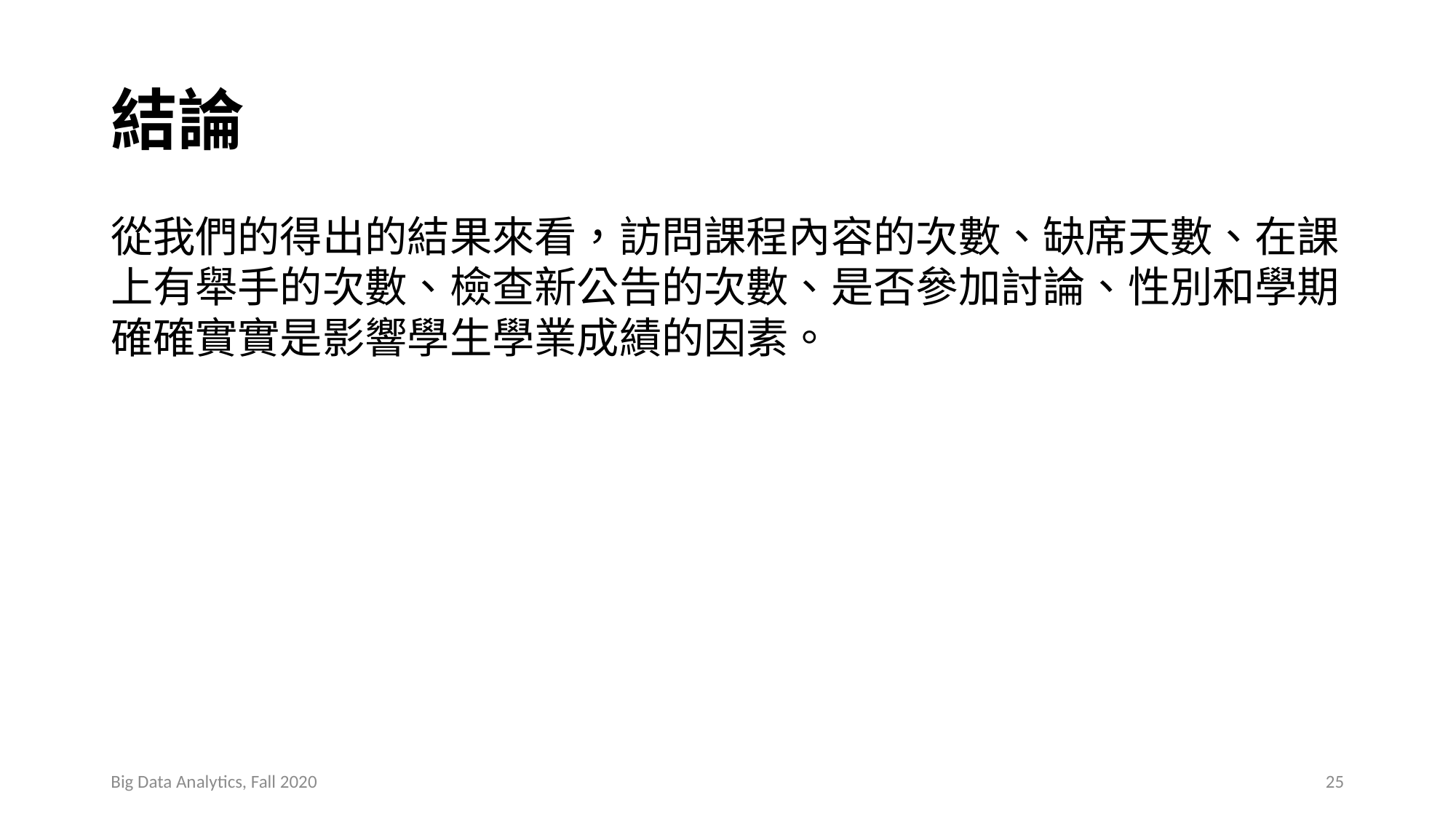

# 結論
從我們的得出的結果來看，訪問課程內容的次數、缺席天數、在課上有舉手的次數、檢查新公告的次數、是否參加討論、性別和學期確確實實是影響學生學業成績的因素。
Big Data Analytics, Fall 2020
25